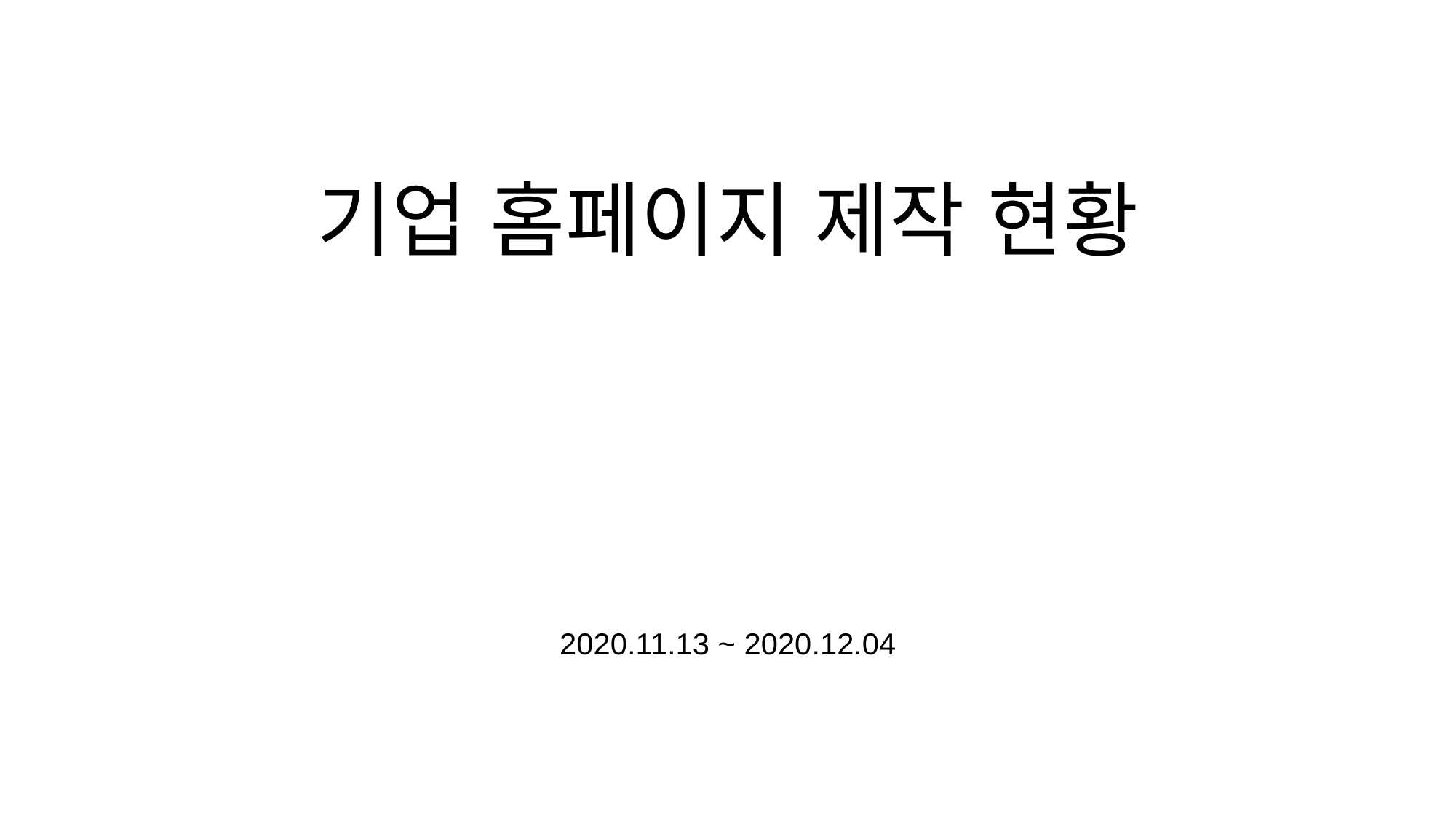

기업 홈페이지 제작 현황

2020.11.13 ~ 2020.12.04